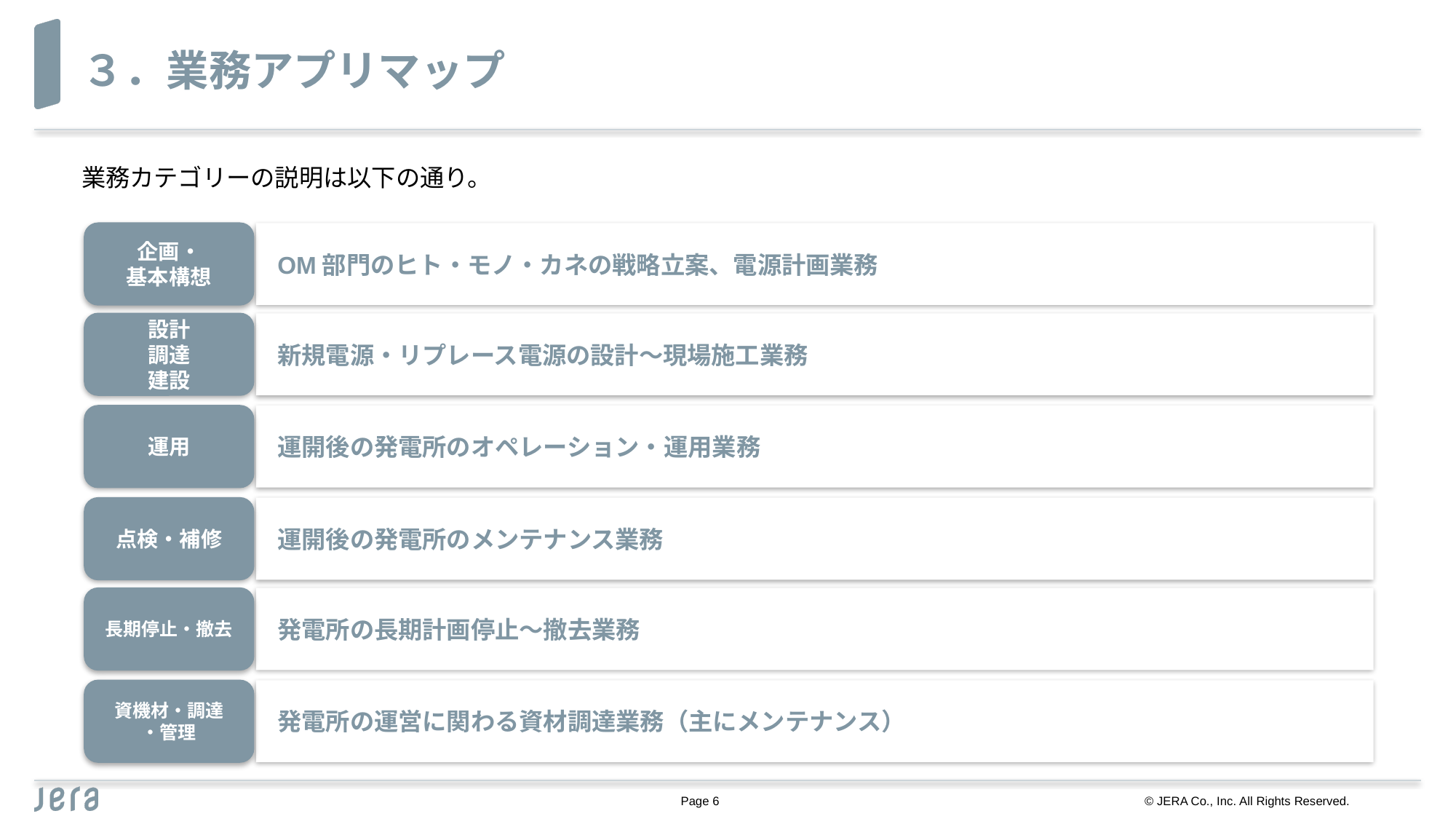

# ３．業務アプリマップ
業務カテゴリーの説明は以下の通り。
企画・
基本構想
OM部門のヒト・モノ・カネの戦略立案、電源計画業務
設計
調達
建設
新規電源・リプレース電源の設計～現場施工業務
運用
運開後の発電所のオペレーション・運用業務
点検・補修
運開後の発電所のメンテナンス業務
長期停止・撤去
発電所の長期計画停止～撤去業務
資機材・調達
・管理
発電所の運営に関わる資材調達業務（主にメンテナンス）